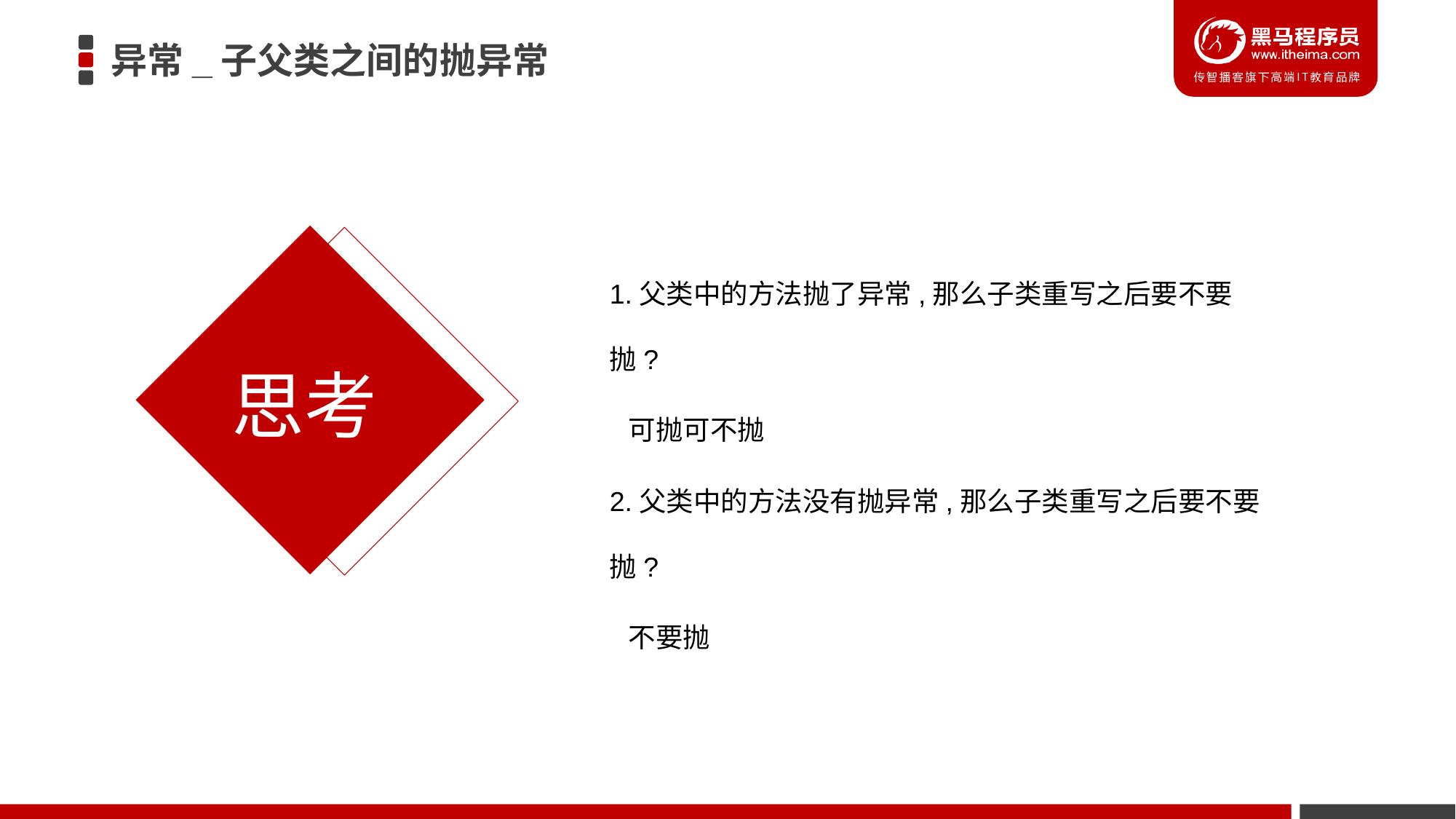

# 异常_子父类之间的抛异常
1.父类中的方法抛了异常,那么子类重写之后要不要抛?
  可抛可不抛
2.父类中的方法没有抛异常,那么子类重写之后要不要抛?
  不要抛